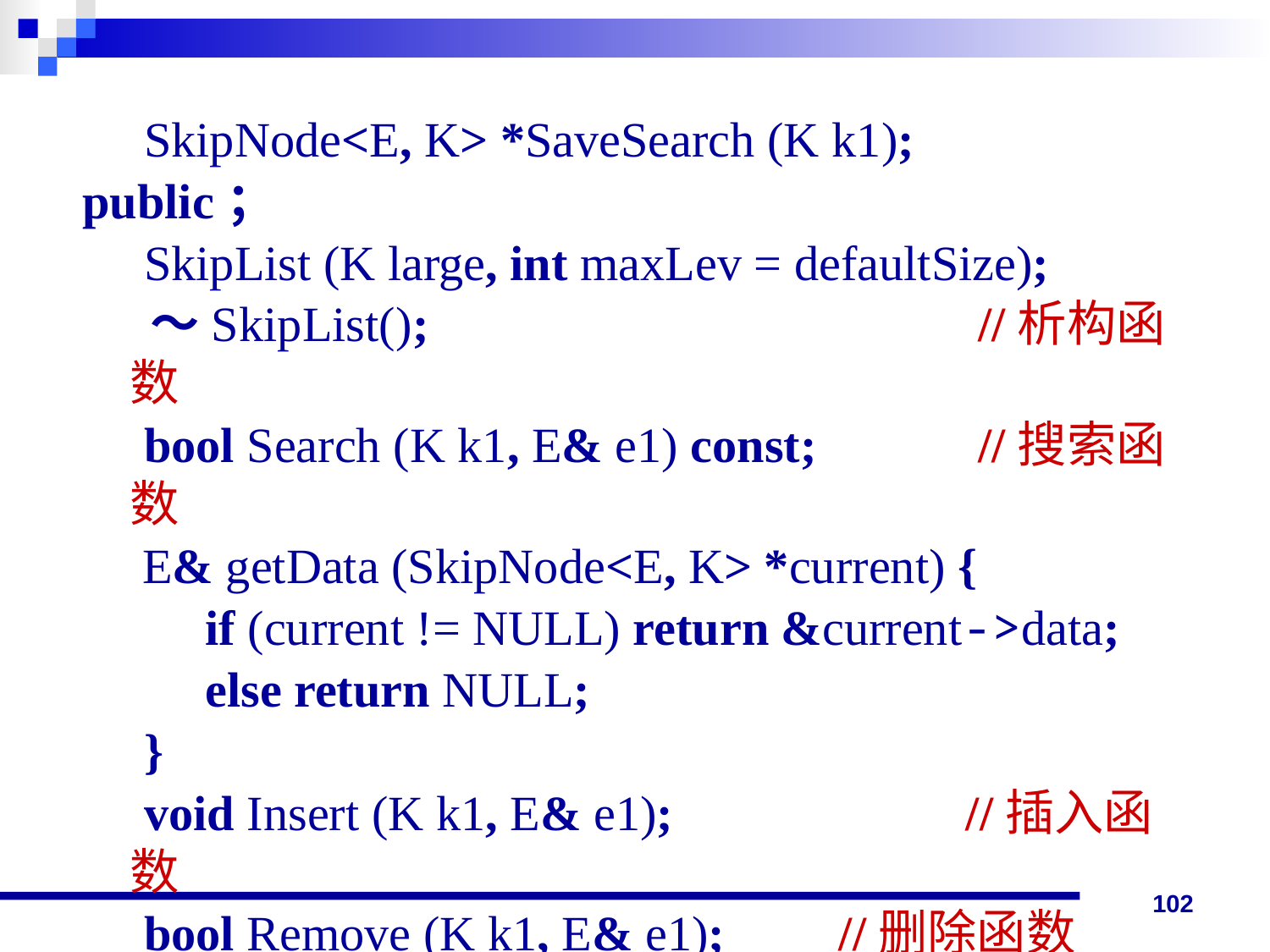

SkipNode<E, K> *SaveSearch (K k1);
public；
     SkipList (K large, int maxLev = defaultSize);
     ～SkipList();				       //析构函数
     bool Search (K k1, E& e1) const;	       //搜索函数
	 E& getData (SkipNode<E, K> *current) {
          if (current != NULL) return &current->data;
          else return NULL;
     }
     void Insert (K k1, E& e1);		      //插入函数
     bool Remove (K k1, E& e1); 	      //删除函数
};
102